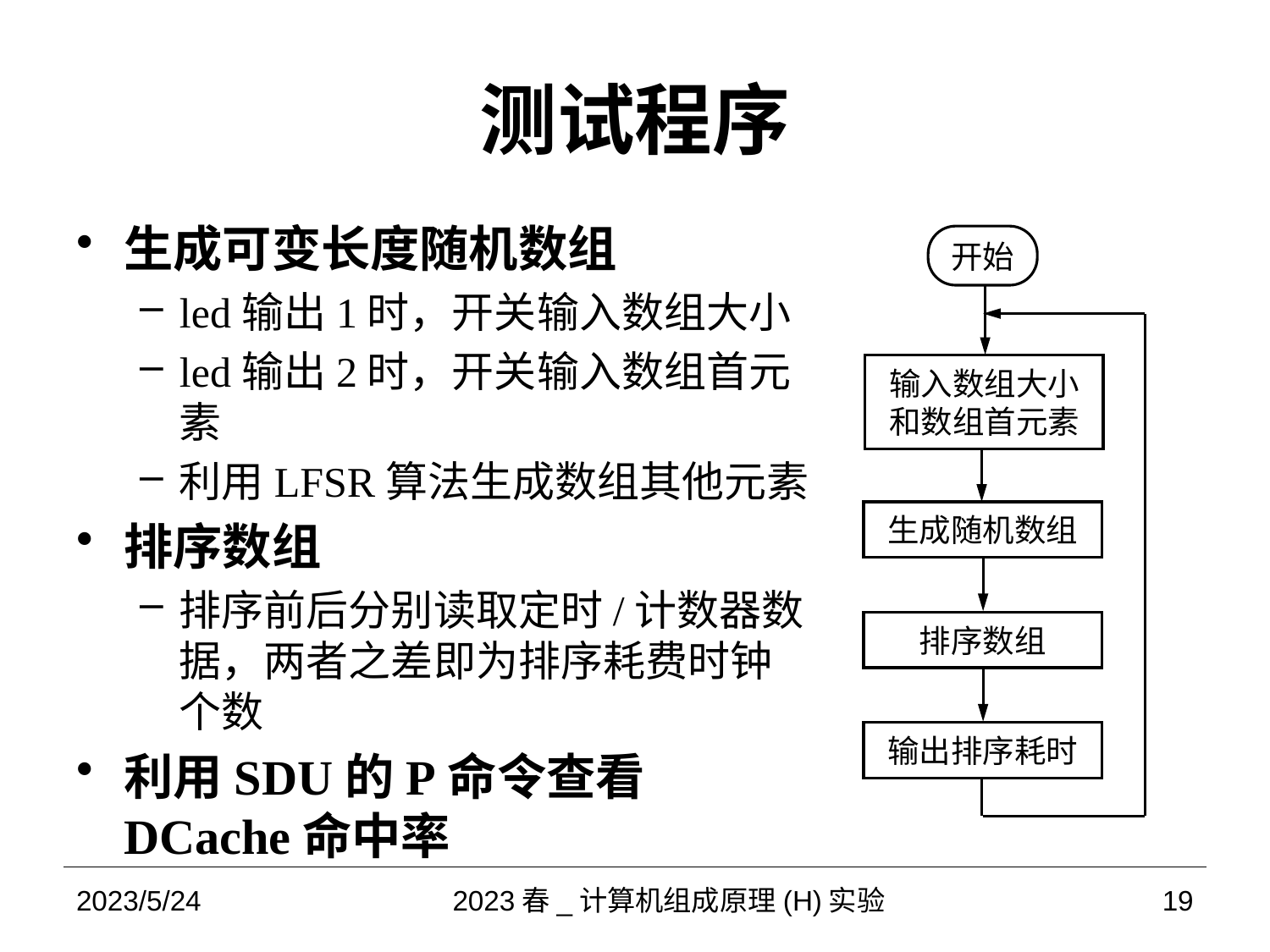

# 测试程序
生成可变长度随机数组
led输出1时，开关输入数组大小
led输出2时，开关输入数组首元素
利用LFSR算法生成数组其他元素
排序数组
排序前后分别读取定时/计数器数据，两者之差即为排序耗费时钟个数
利用SDU的P命令查看DCache命中率

开始
输入数组大小和数组首元素
生成随机数组
排序数组
输出排序耗时
2023/5/24
2023春_计算机组成原理(H)实验
19